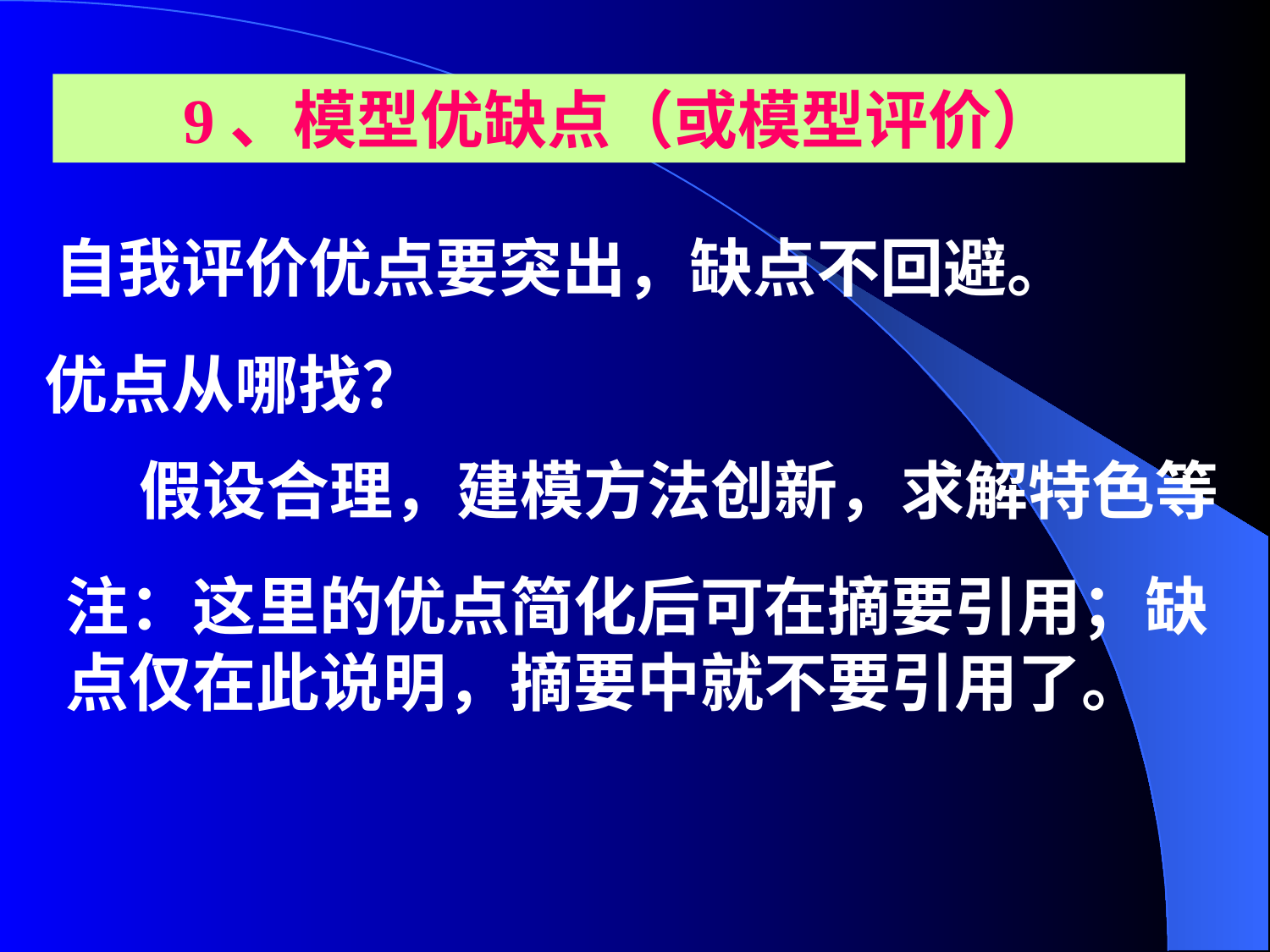

9、模型优缺点（或模型评价）
自我评价优点要突出，缺点不回避。
优点从哪找？
　假设合理，建模方法创新，求解特色等
注：这里的优点简化后可在摘要引用；缺点仅在此说明，摘要中就不要引用了。